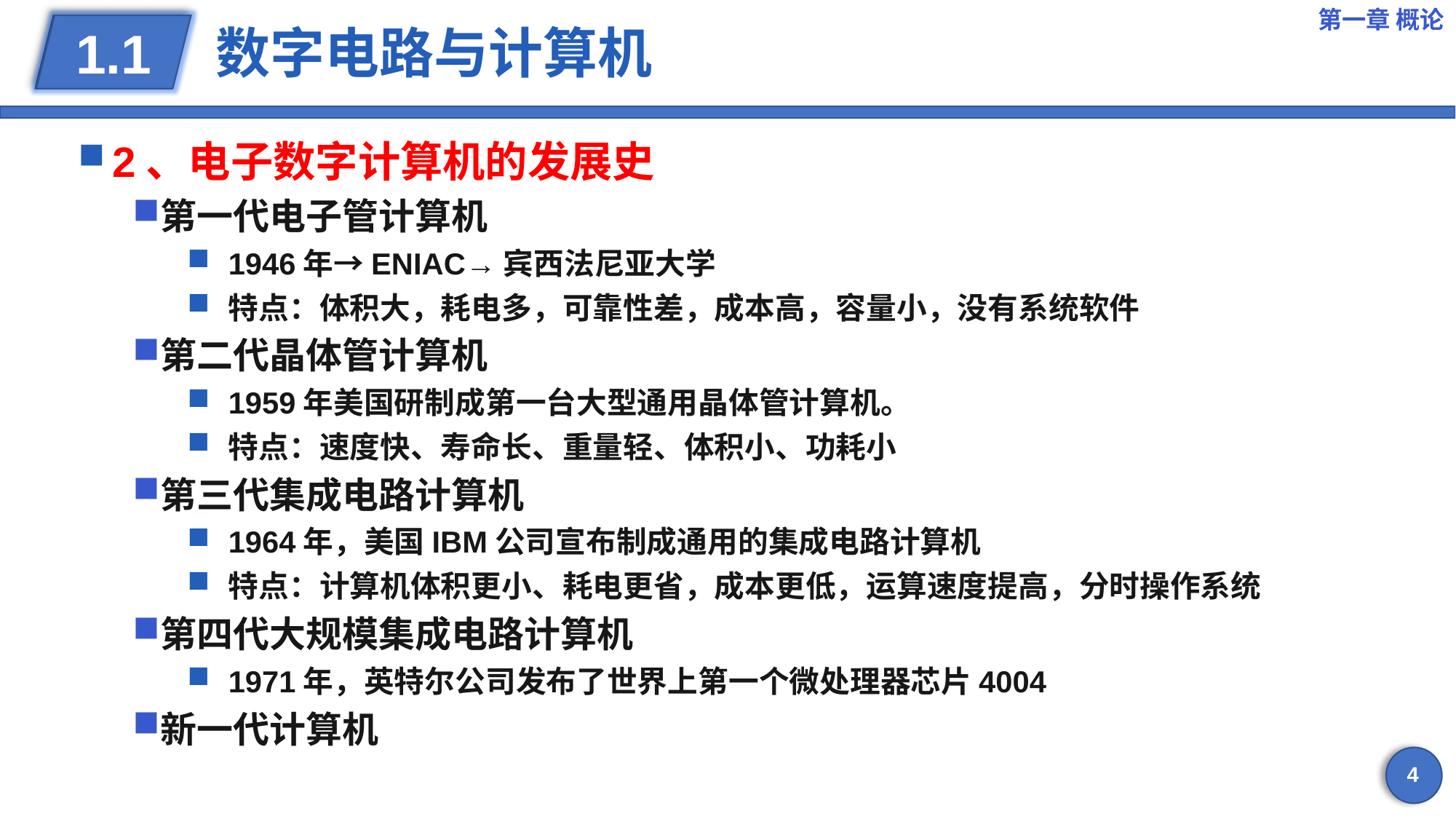

第一章 概论
# 数字电路与计算机
1.1

2、电子数字计算机的发展史
第一代电子管计算机
1946年→ENIAC→宾西法尼亚大学
特点：体积大，耗电多，可靠性差，成本高，容量小，没有系统软件
第二代晶体管计算机
1959年美国研制成第一台大型通用晶体管计算机。
特点：速度快、寿命长、重量轻、体积小、功耗小
第三代集成电路计算机
1964年，美国IBM公司宣布制成通用的集成电路计算机
特点：计算机体积更小、耗电更省，成本更低，运算速度提高，分时操作系统
第四代大规模集成电路计算机
1971年，英特尔公司发布了世界上第一个微处理器芯片4004
新一代计算机
4